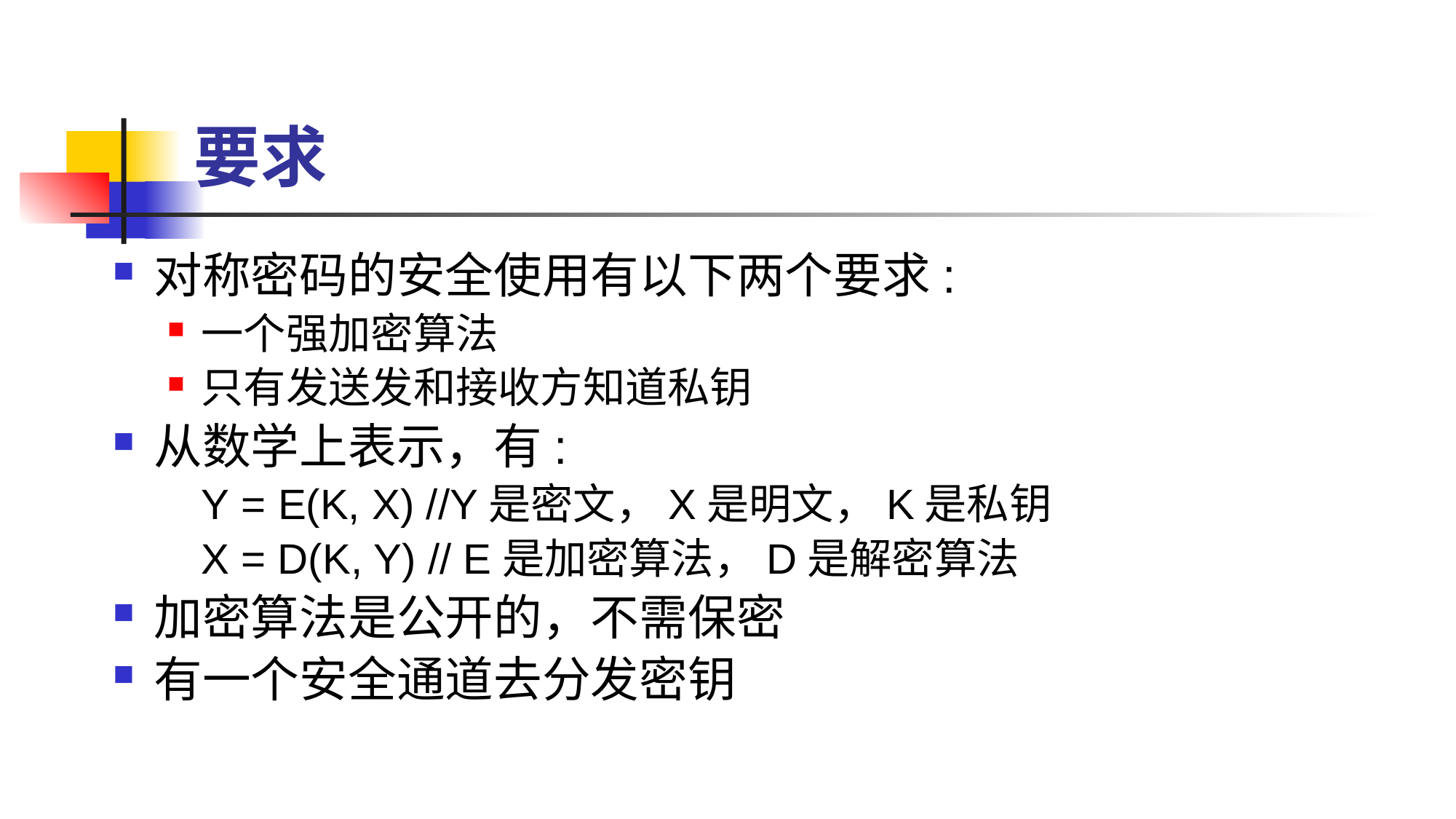

# 要求
对称密码的安全使用有以下两个要求:
一个强加密算法
只有发送发和接收方知道私钥
从数学上表示，有:
	Y = E(K, X) //Y是密文，X是明文，K是私钥
	X = D(K, Y) // E是加密算法，D是解密算法
加密算法是公开的，不需保密
有一个安全通道去分发密钥